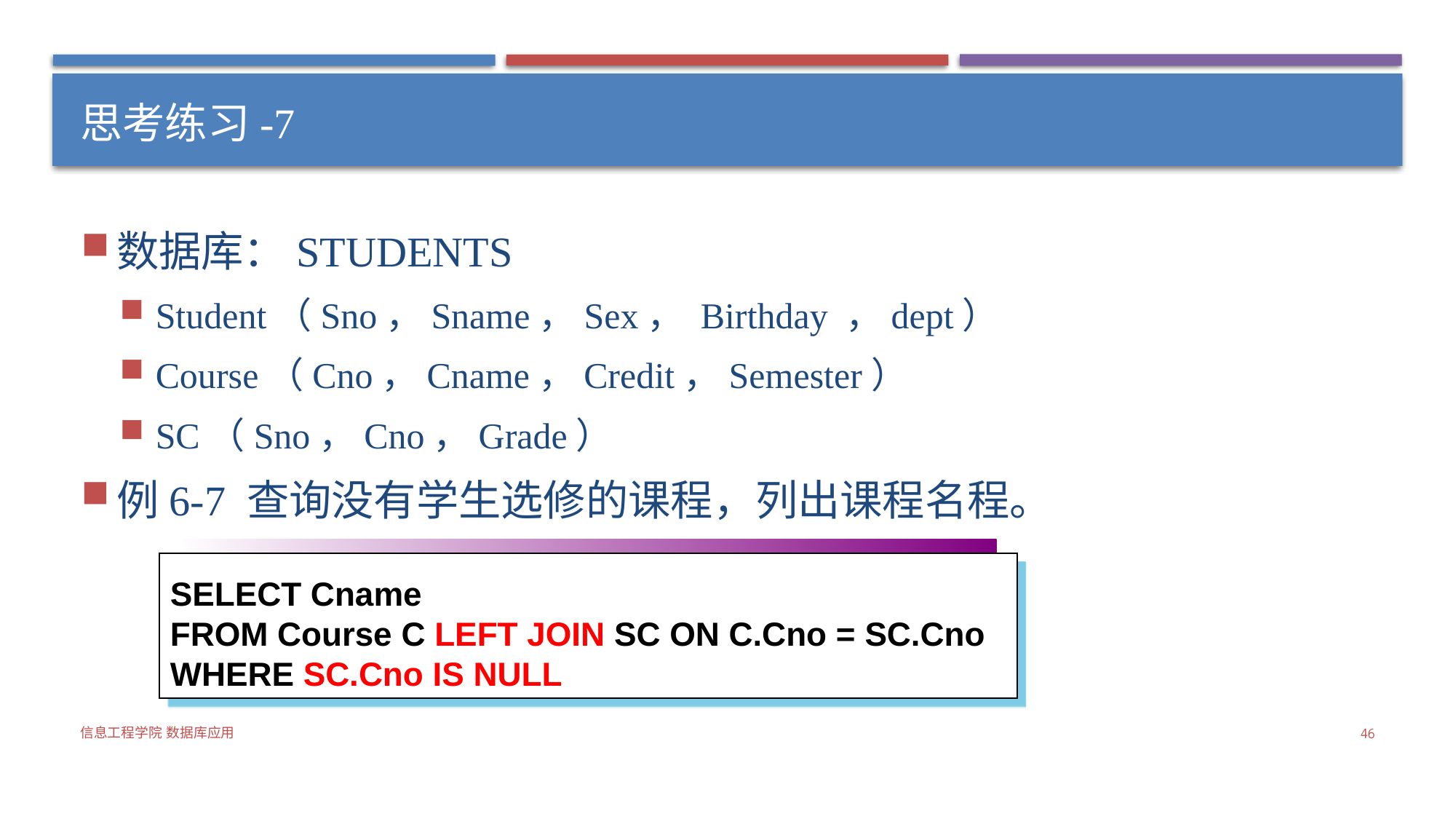

# 思考练习-7
数据库：STUDENTS
Student（Sno，Sname，Sex， Birthday ，dept）
Course（Cno，Cname，Credit，Semester）
SC（Sno，Cno，Grade）
例6-7 查询没有学生选修的课程，列出课程名程。

SELECT Cname
FROM Course C LEFT JOIN SC ON C.Cno = SC.Cno
WHERE SC.Cno IS NULL
信息工程学院 数据库应用
46